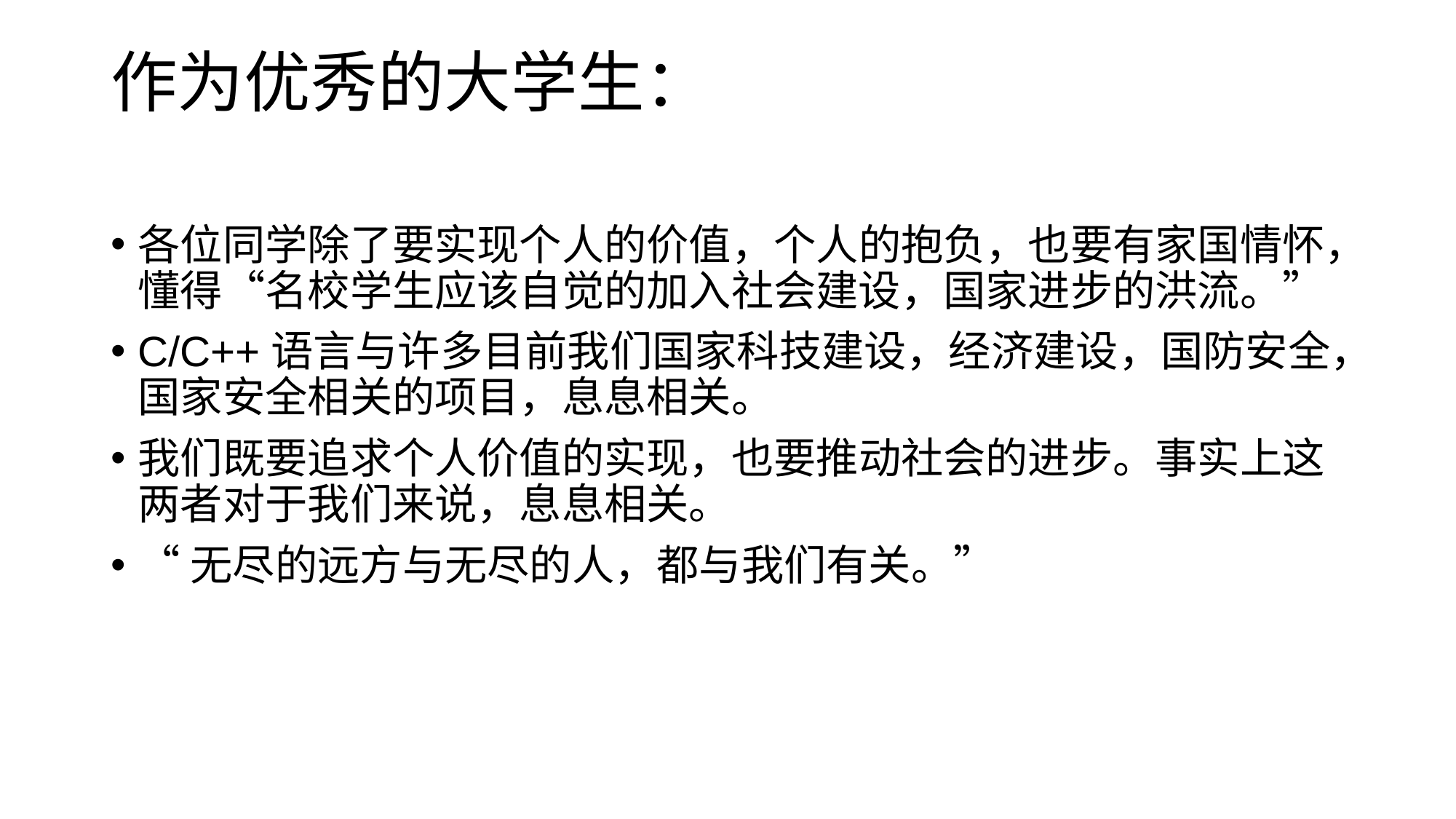

# 作为优秀的大学生：
各位同学除了要实现个人的价值，个人的抱负，也要有家国情怀，懂得“名校学生应该自觉的加入社会建设，国家进步的洪流。”
C/C++语言与许多目前我们国家科技建设，经济建设，国防安全，国家安全相关的项目，息息相关。
我们既要追求个人价值的实现，也要推动社会的进步。事实上这两者对于我们来说，息息相关。
“无尽的远方与无尽的人，都与我们有关。”